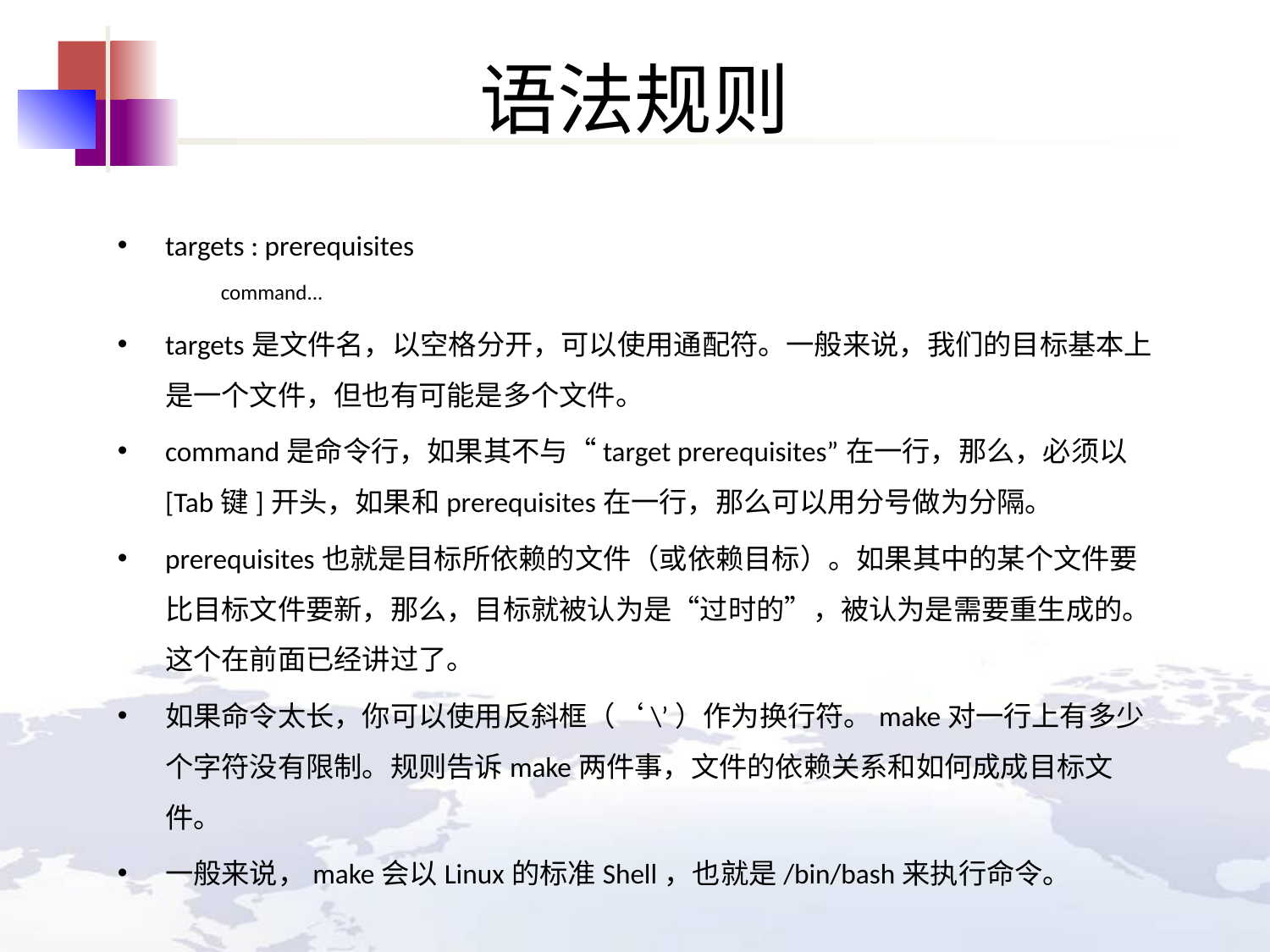

# 语法规则
targets : prerequisites
	command...
targets是文件名，以空格分开，可以使用通配符。一般来说，我们的目标基本上是一个文件，但也有可能是多个文件。
command是命令行，如果其不与“target prerequisites”在一行，那么，必须以[Tab键]开头，如果和prerequisites在一行，那么可以用分号做为分隔。
prerequisites也就是目标所依赖的文件（或依赖目标）。如果其中的某个文件要比目标文件要新，那么，目标就被认为是“过时的”，被认为是需要重生成的。这个在前面已经讲过了。
如果命令太长，你可以使用反斜框（‘\’）作为换行符。make对一行上有多少个字符没有限制。规则告诉make两件事，文件的依赖关系和如何成成目标文件。
一般来说，make会以Linux的标准Shell，也就是/bin/bash来执行命令。